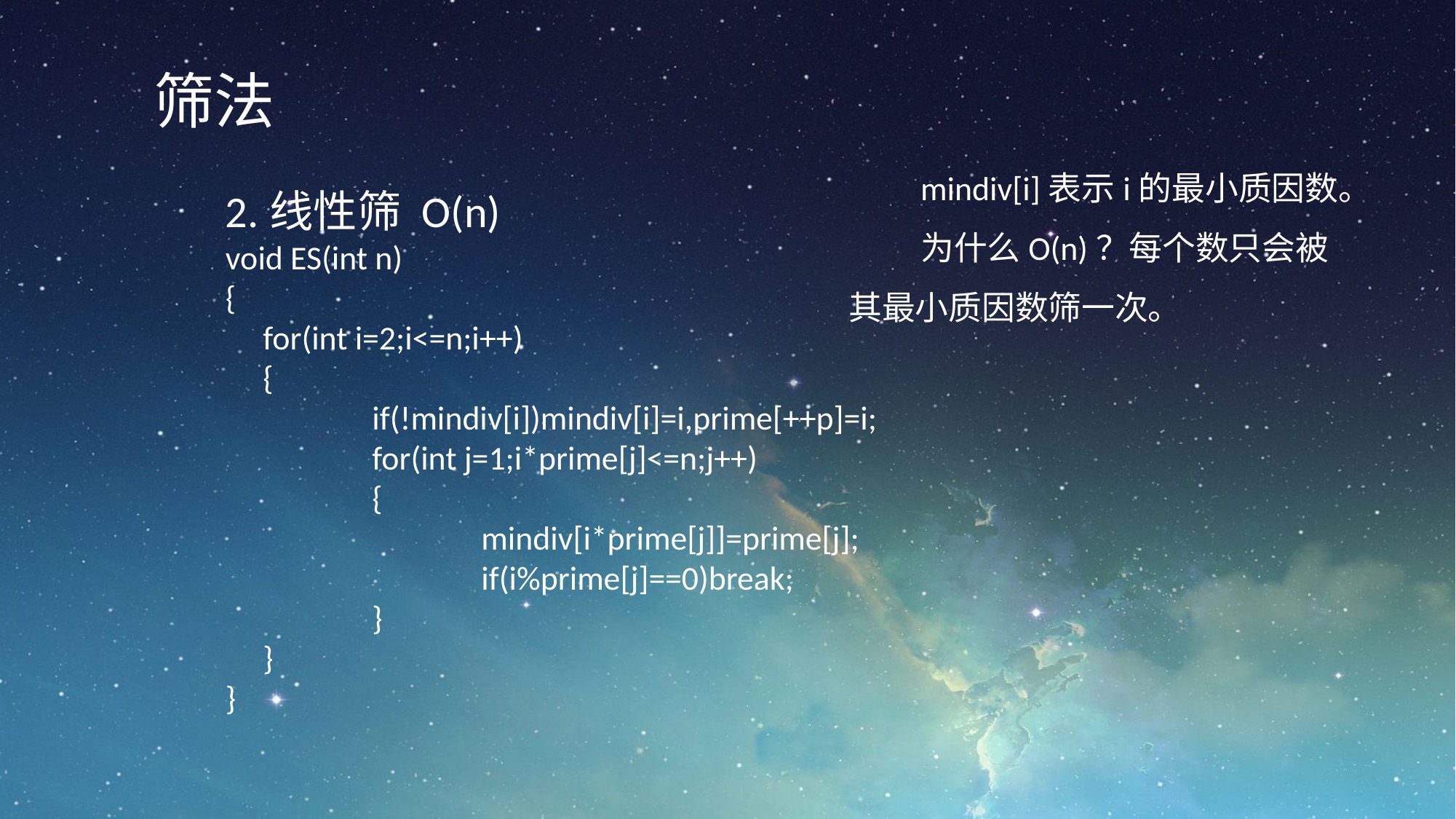

筛法
mindiv[i]表示i的最小质因数。
为什么O(n)？每个数只会被其最小质因数筛一次。
2.线性筛 O(n)
void ES(int n)
{
	for(int i=2;i<=n;i++)
	{
		if(!mindiv[i])mindiv[i]=i,prime[++p]=i;
		for(int j=1;i*prime[j]<=n;j++)
		{
			mindiv[i*prime[j]]=prime[j];
			if(i%prime[j]==0)break;
		}
	}
}